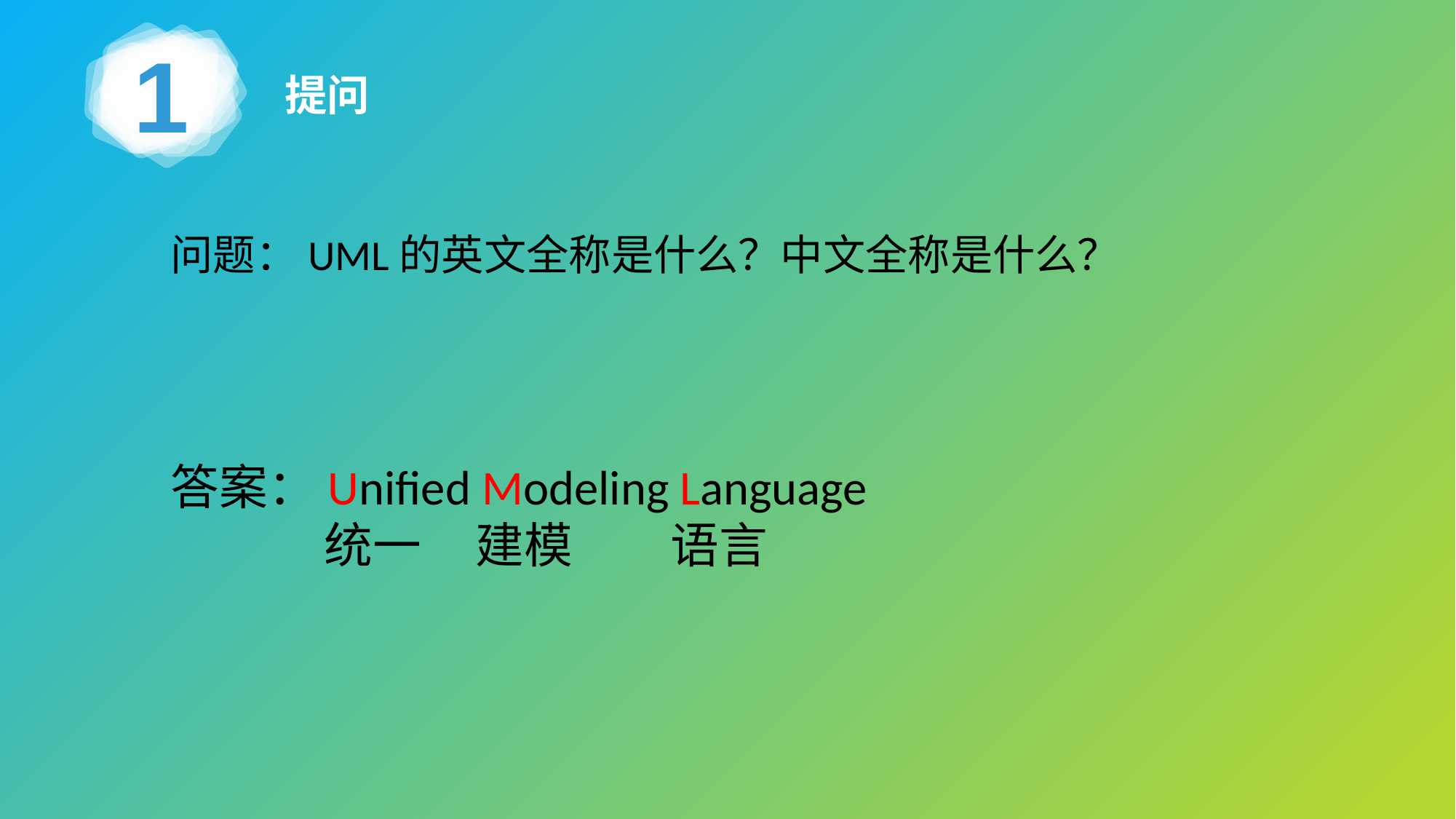

1

提问
问题：UML的英文全称是什么？中文全称是什么？
答案：Unified Modeling Language
	   统一     建模         语言